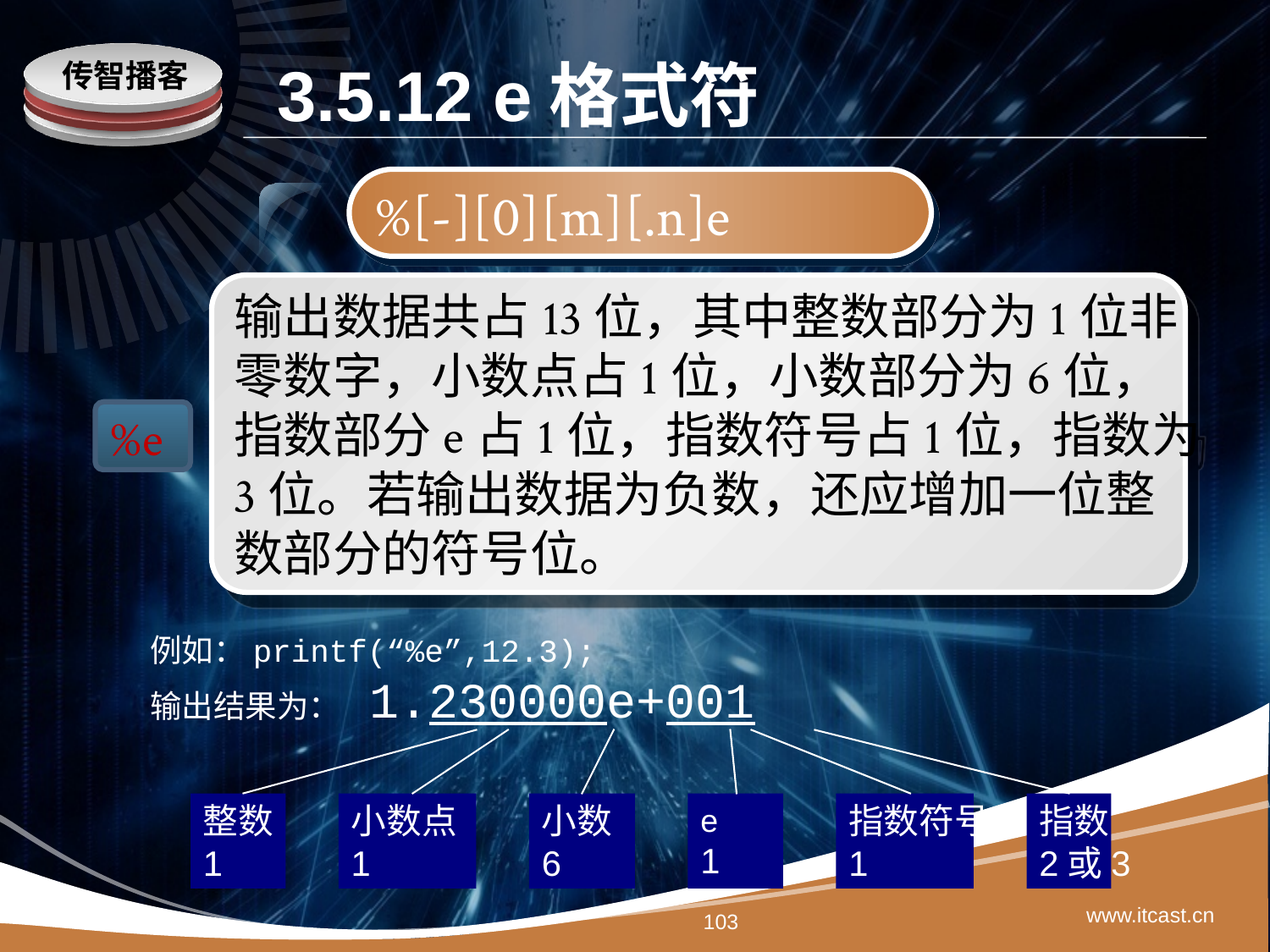

# 3.5.12 e格式符

%[-][0][m][.n]e

输出数据共占13位，其中整数部分为1位非
零数字，小数点占1位，小数部分为6位，
指数部分e占1位，指数符号占1位，指数为
3位。若输出数据为负数，还应增加一位整
数部分的符号位。
%e
例如：printf(“%e”,12.3);
输出结果为：   1.230000e+001

整数
1
小数点
1
小数
6
e
1
指数符号
1
指数
2或3
www.itcast.cn
103